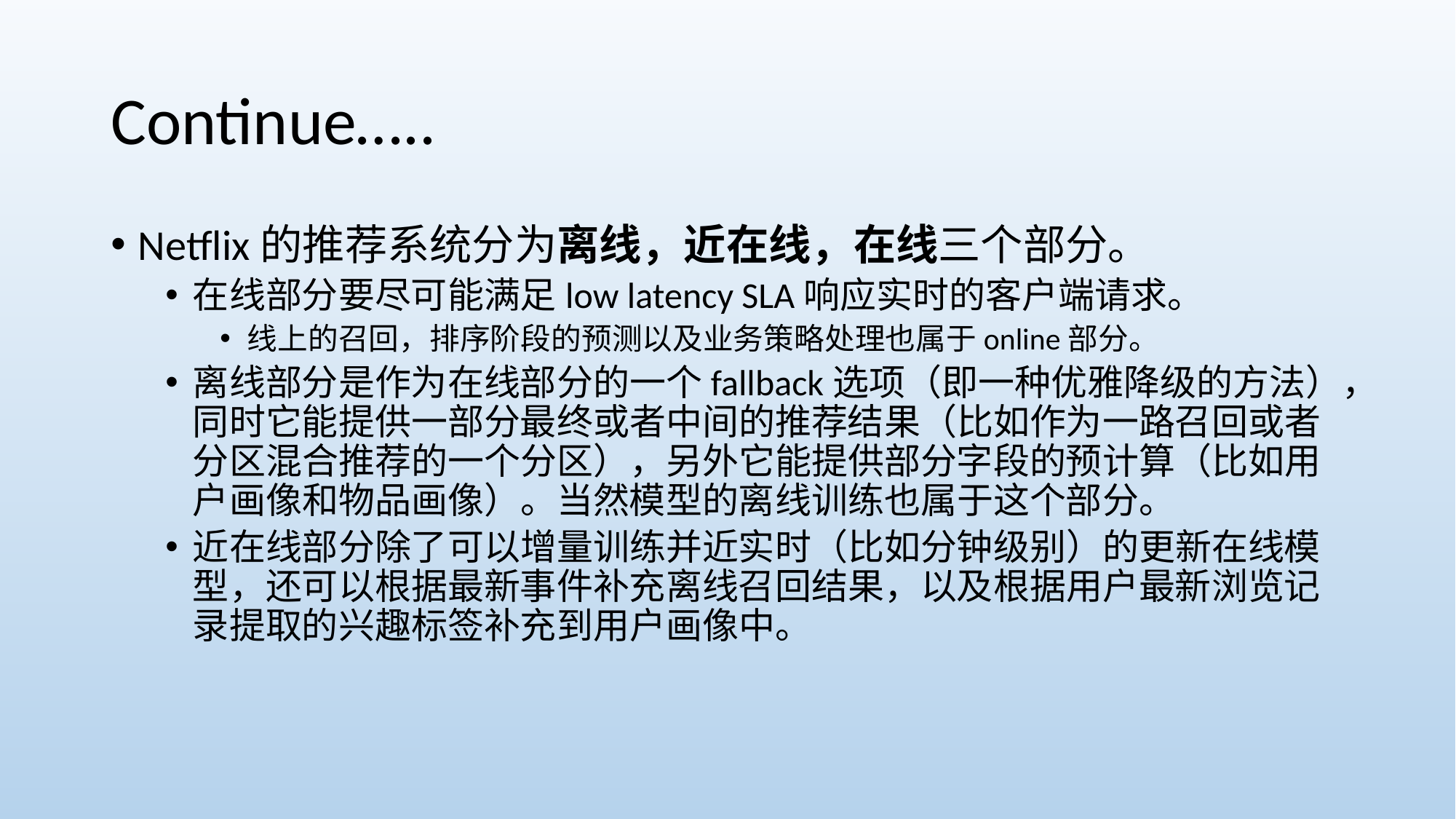

# Continue…..
Netflix的推荐系统分为离线，近在线，在线三个部分。
在线部分要尽可能满足low latency SLA响应实时的客户端请求。
线上的召回，排序阶段的预测以及业务策略处理也属于online部分。
离线部分是作为在线部分的一个fallback选项（即一种优雅降级的方法），同时它能提供一部分最终或者中间的推荐结果（比如作为一路召回或者分区混合推荐的一个分区），另外它能提供部分字段的预计算（比如用户画像和物品画像）。当然模型的离线训练也属于这个部分。
近在线部分除了可以增量训练并近实时（比如分钟级别）的更新在线模型，还可以根据最新事件补充离线召回结果，以及根据用户最新浏览记录提取的兴趣标签补充到用户画像中。